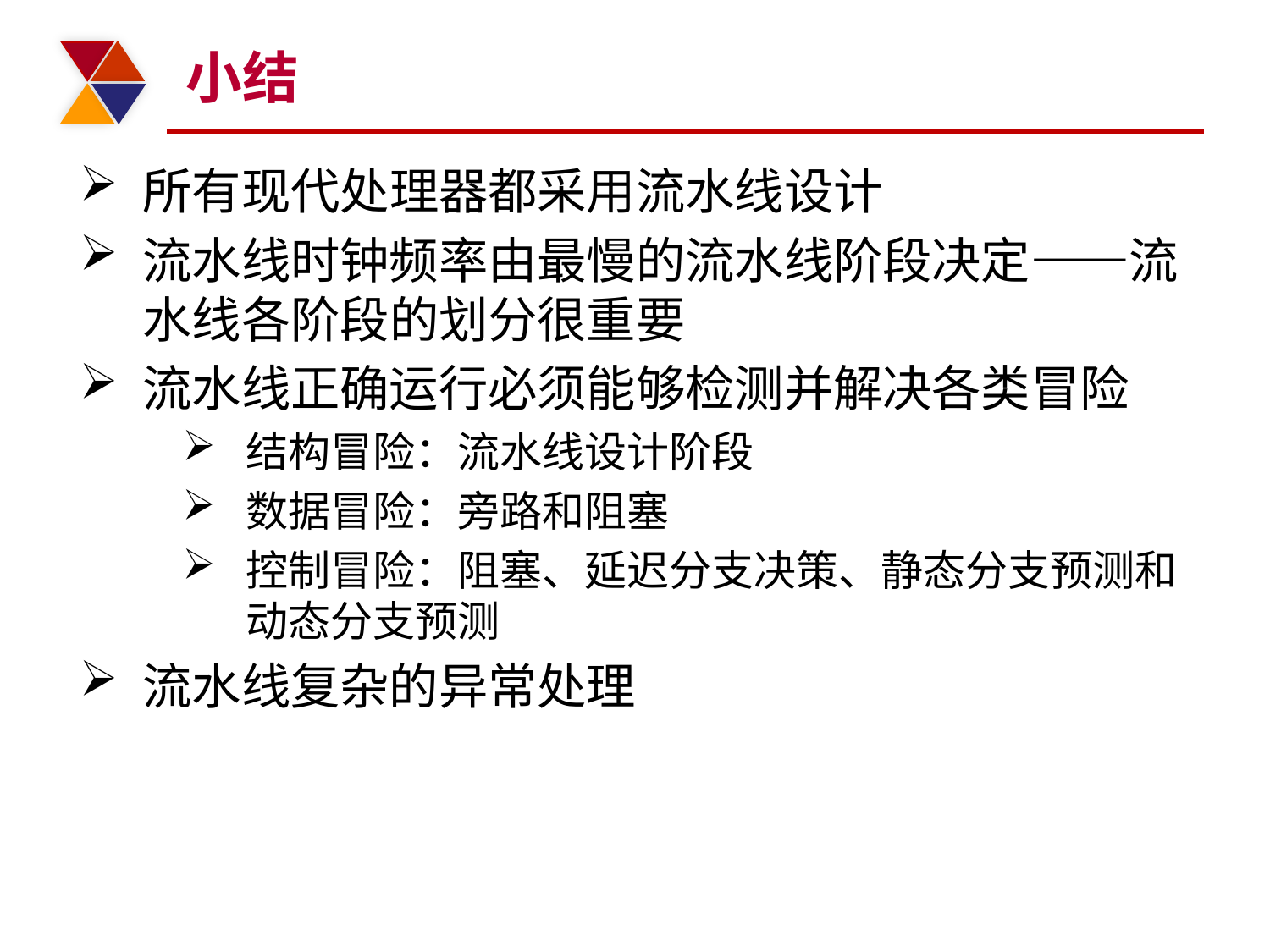

# 小结
所有现代处理器都采用流水线设计
流水线时钟频率由最慢的流水线阶段决定——流水线各阶段的划分很重要
流水线正确运行必须能够检测并解决各类冒险
结构冒险：流水线设计阶段
数据冒险：旁路和阻塞
控制冒险：阻塞、延迟分支决策、静态分支预测和动态分支预测
流水线复杂的异常处理